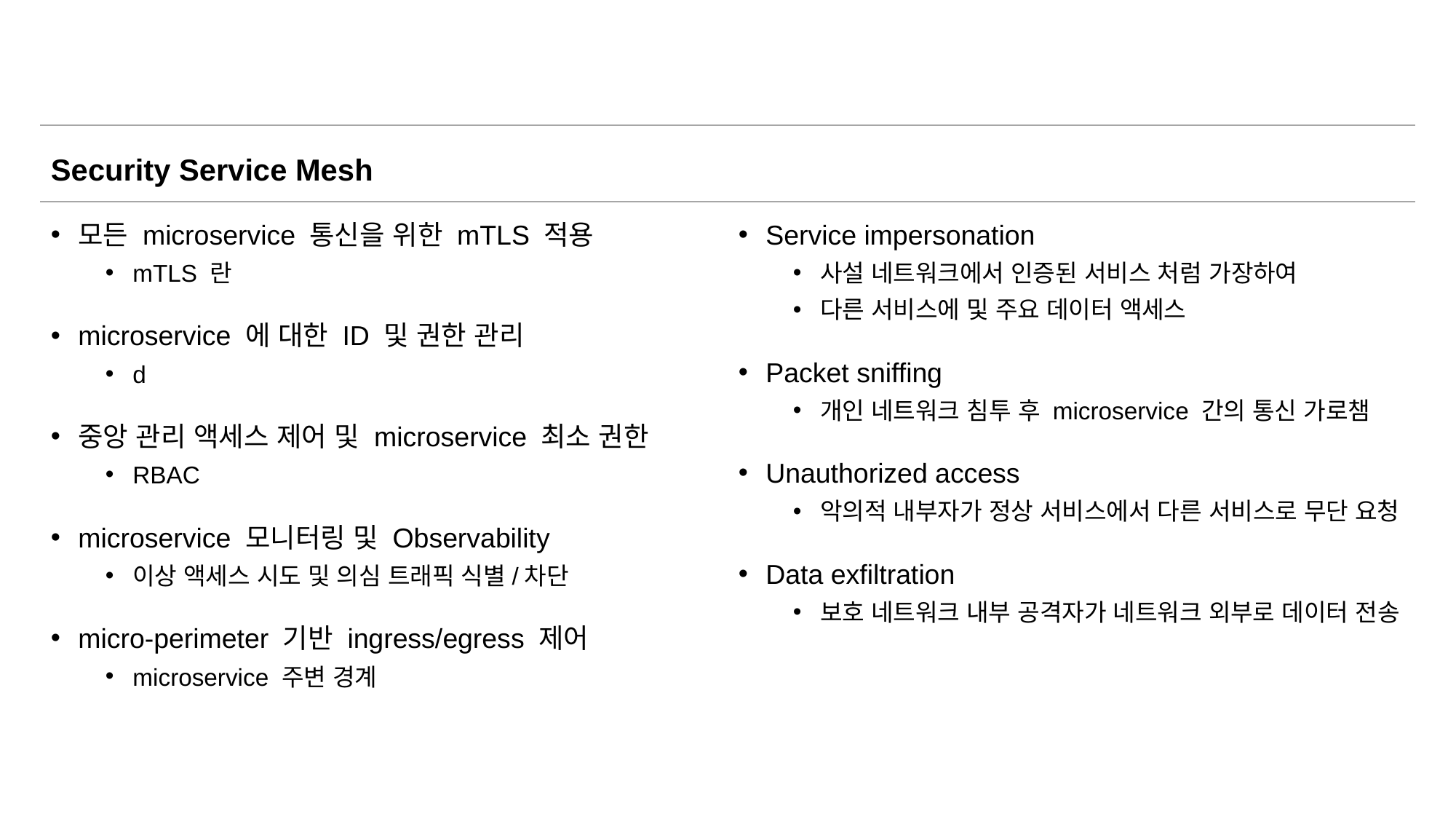

#
Security Service Mesh
모든 microservice 통신을 위한 mTLS 적용
mTLS 란
microservice 에 대한 ID 및 권한 관리
d
중앙 관리 액세스 제어 및 microservice 최소 권한
RBAC
microservice 모니터링 및 Observability
이상 액세스 시도 및 의심 트래픽 식별/차단
micro-perimeter 기반 ingress/egress 제어
microservice 주변 경계
Service impersonation
사설 네트워크에서 인증된 서비스 처럼 가장하여
다른 서비스에 및 주요 데이터 액세스
Packet sniffing
개인 네트워크 침투 후 microservice 간의 통신 가로챔
Unauthorized access
악의적 내부자가 정상 서비스에서 다른 서비스로 무단 요청
Data exfiltration
보호 네트워크 내부 공격자가 네트워크 외부로 데이터 전송